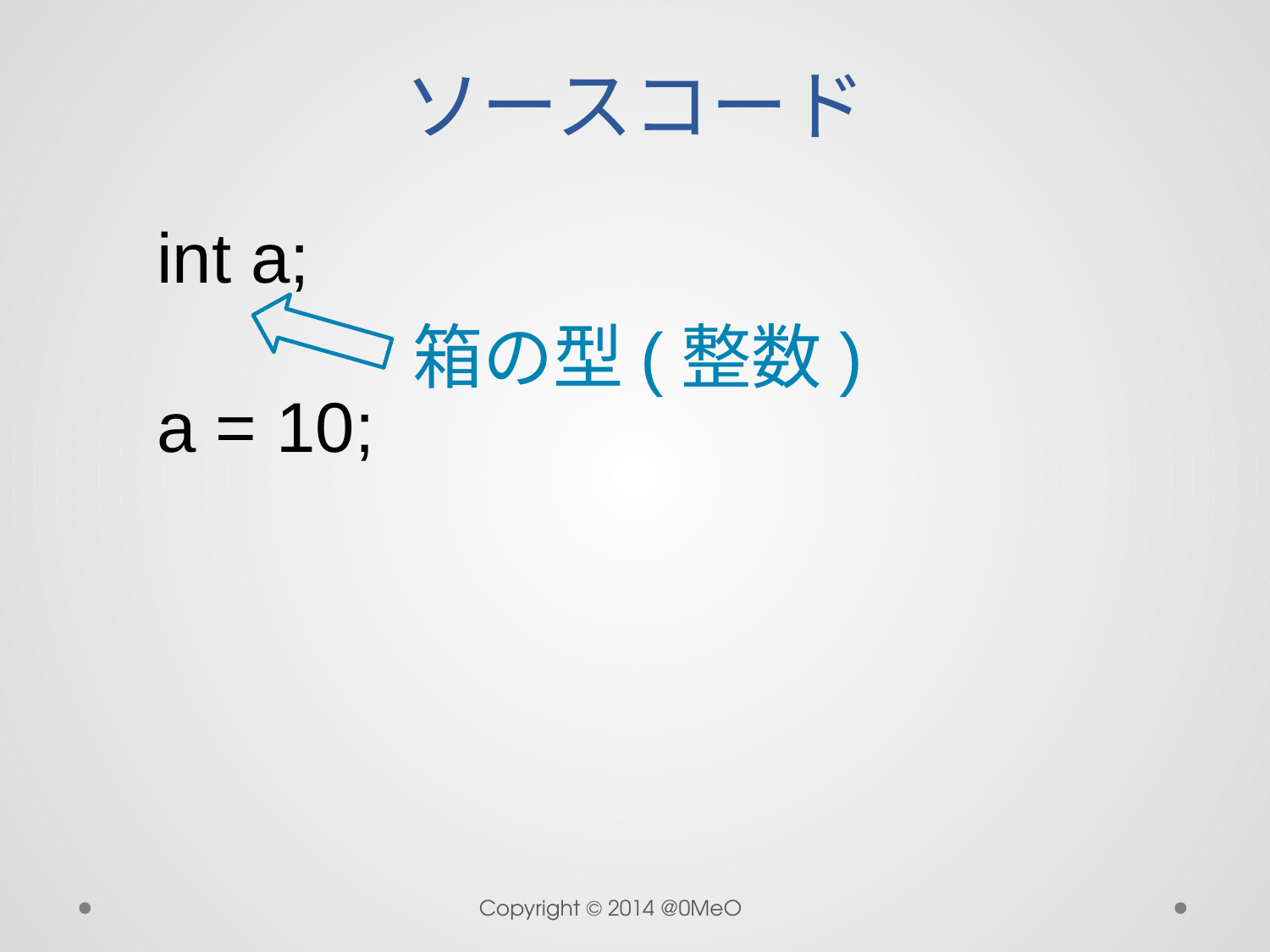

# ソースコード
int a;

a = 10;

箱の型(整数)